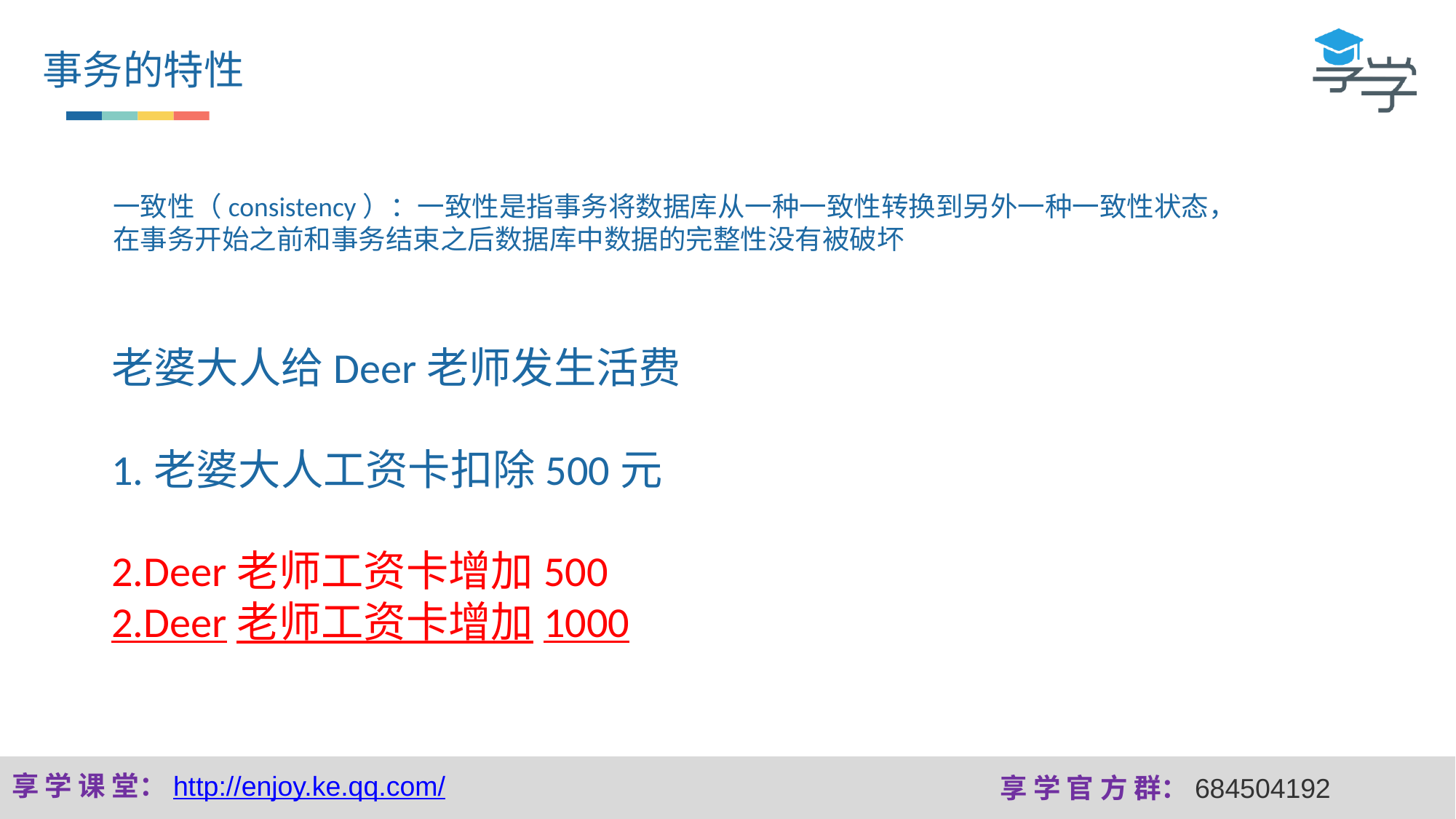

事务的特性

一致性（consistency）：一致性是指事务将数据库从一种一致性转换到另外一种一致性状态，在事务开始之前和事务结束之后数据库中数据的完整性没有被破坏
老婆大人给Deer老师发生活费

1.老婆大人工资卡扣除500元

2.Deer老师工资卡增加500
2.Deer老师工资卡增加1000